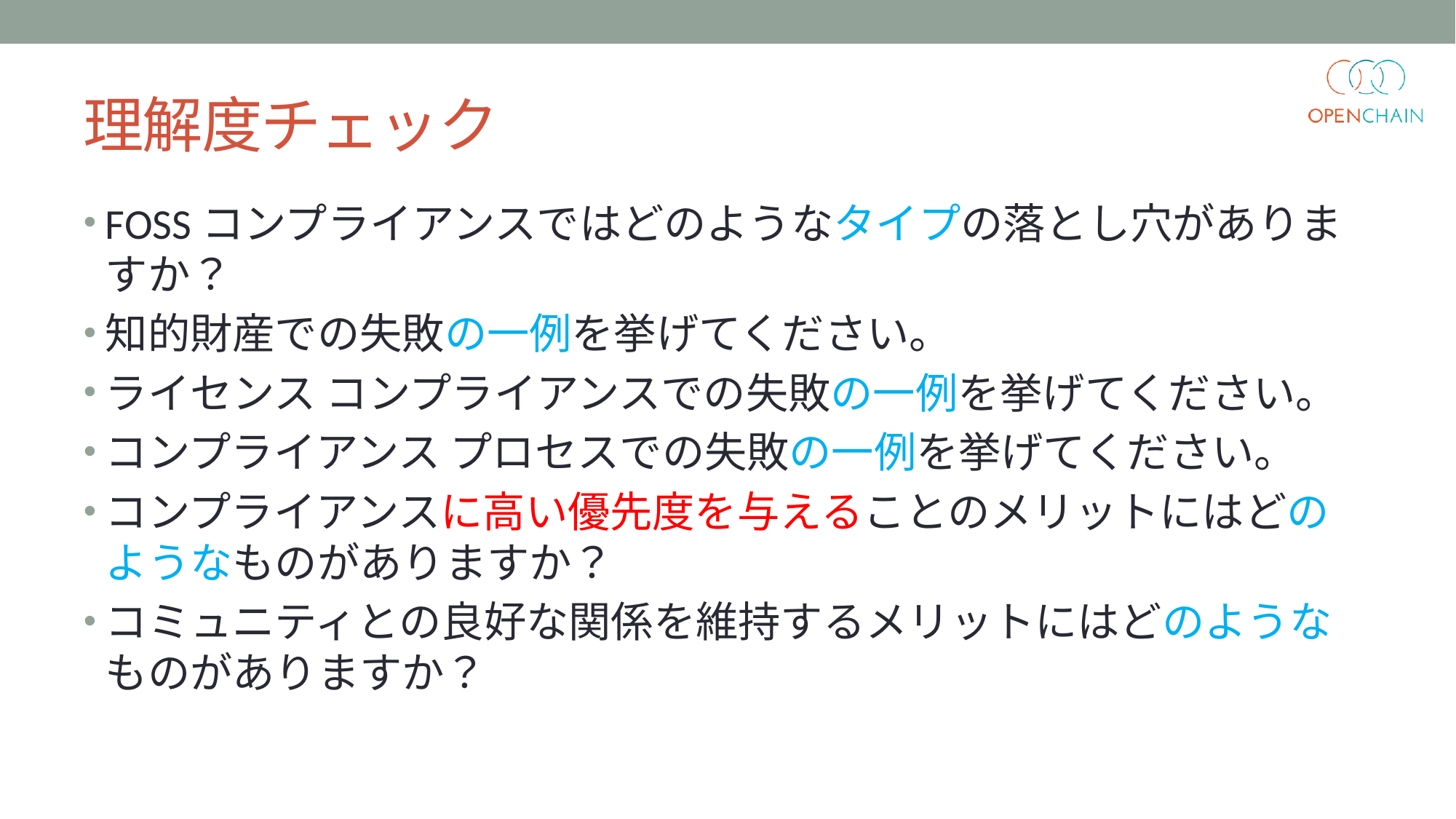

# 理解度チェック
FOSSコンプライアンスではどのようなタイプの落とし穴がありますか？
知的財産での失敗の一例を挙げてください。
ライセンス コンプライアンスでの失敗の一例を挙げてください。
コンプライアンス プロセスでの失敗の一例を挙げてください。
コンプライアンスに高い優先度を与えることのメリットにはどのようなものがありますか？
コミュニティとの良好な関係を維持するメリットにはどのようなものがありますか？